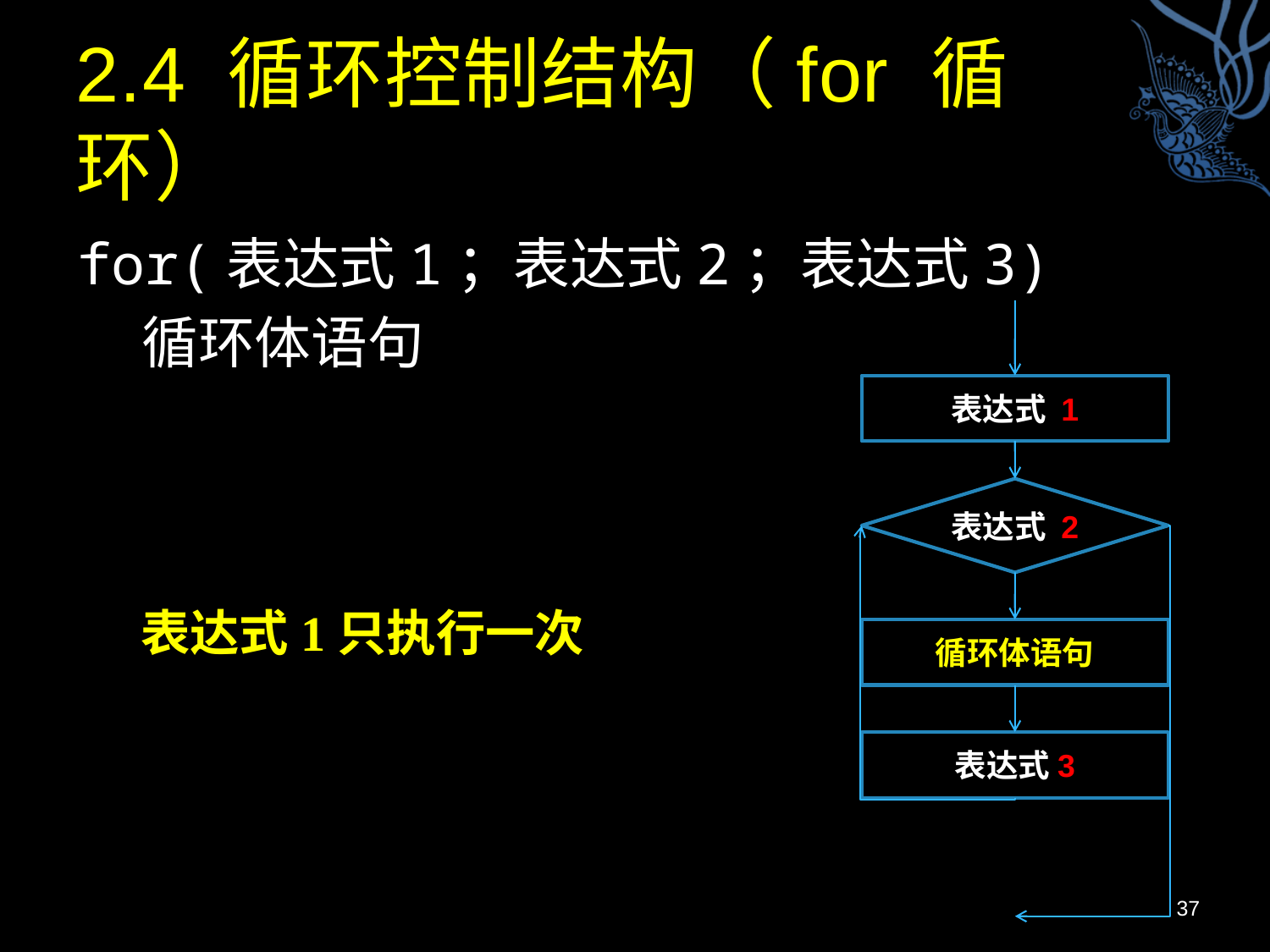

# 2.4 循环控制结构（for 循环）
for(表达式1；表达式2；表达式3)
    循环体语句

表达式1只执行一次

表达式 1
表达式 2
循环体语句
表达式3
37